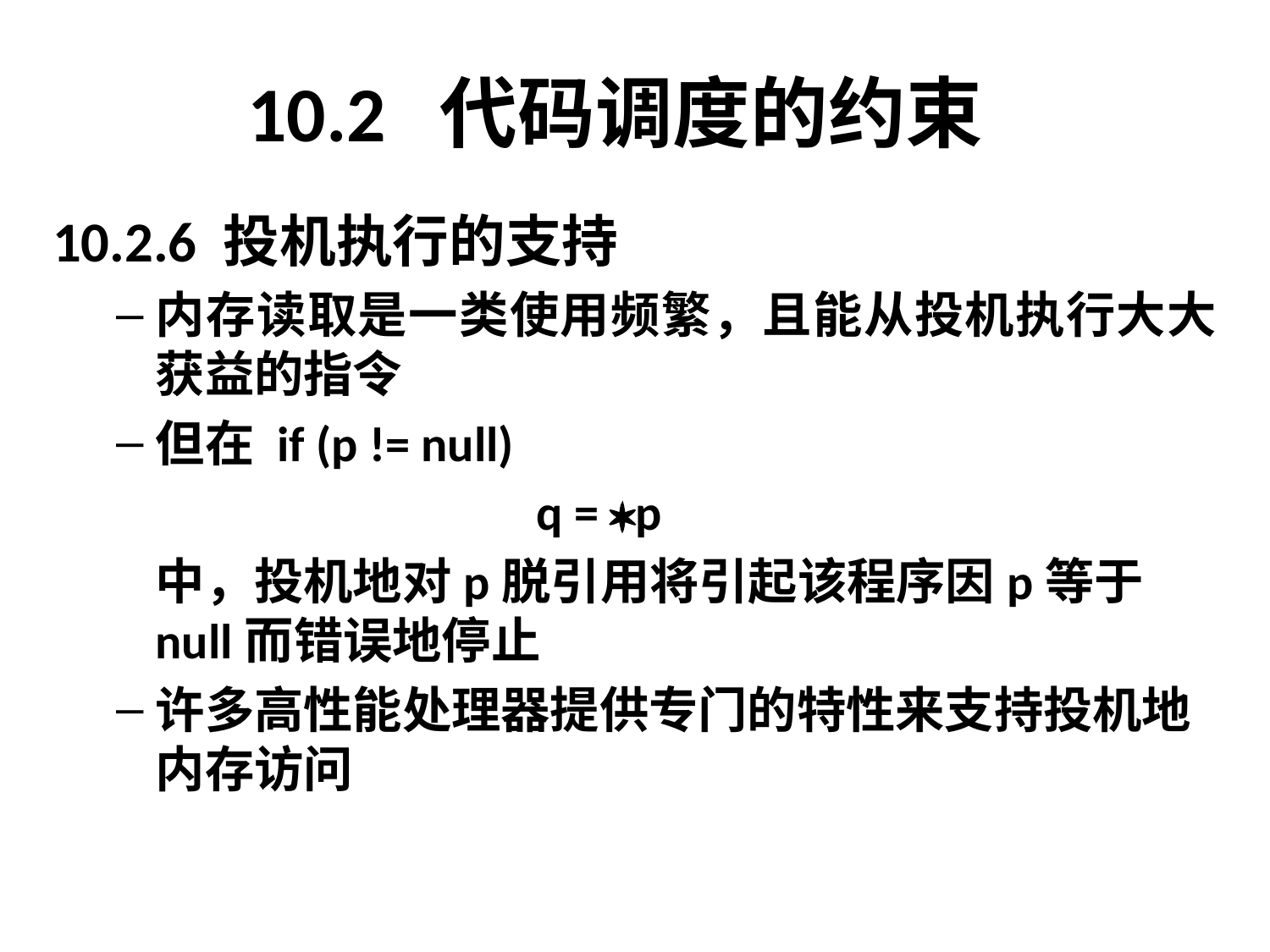

# 10.2  代码调度的约束
10.2.6 投机执行的支持
内存读取是一类使用频繁，且能从投机执行大大获益的指令
但在 if (p != null)
				q = ∗p
	中，投机地对p脱引用将引起该程序因p等于null而错误地停止
许多高性能处理器提供专门的特性来支持投机地内存访问